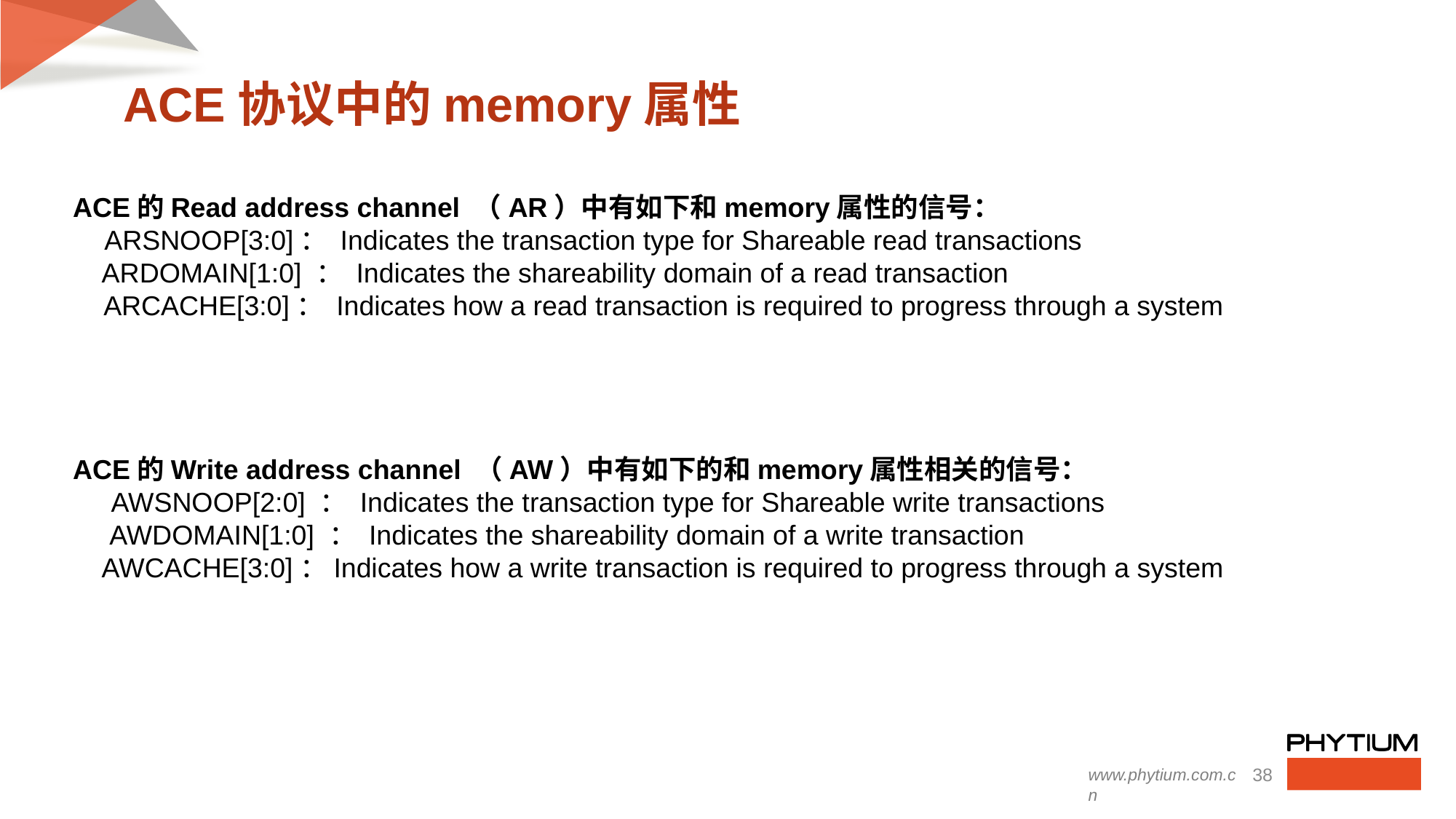

ACE协议中的memory属性
ACE的Read address channel （AR）中有如下和memory属性的信号：
    ARSNOOP[3:0]： Indicates the transaction type for Shareable read transactions
    ARDOMAIN[1:0] ： Indicates the shareability domain of a read transaction
    ARCACHE[3:0]： Indicates how a read transaction is required to progress through a system

ACE的Write address channel （AW）中有如下的和memory属性相关的信号：
     AWSNOOP[2:0] ： Indicates the transaction type for Shareable write transactions
     AWDOMAIN[1:0] ： Indicates the shareability domain of a write transaction
    AWCACHE[3:0]：Indicates how a write transaction is required to progress through a system
38